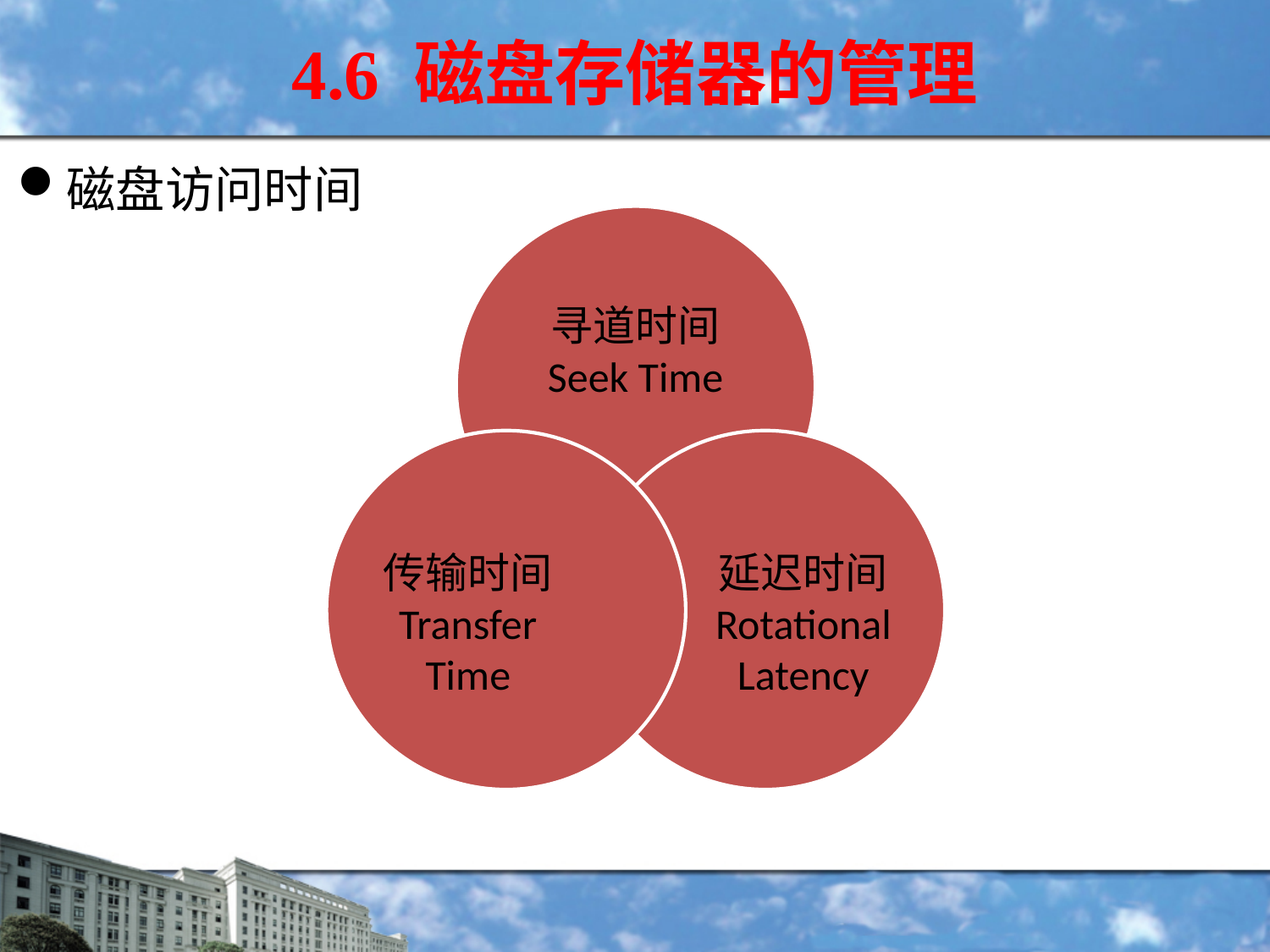

4.6 磁盘存储器的管理
磁盘访问时间

寻道时间
Seek Time
延迟时间
Rotational Latency
传输时间
Transfer Time